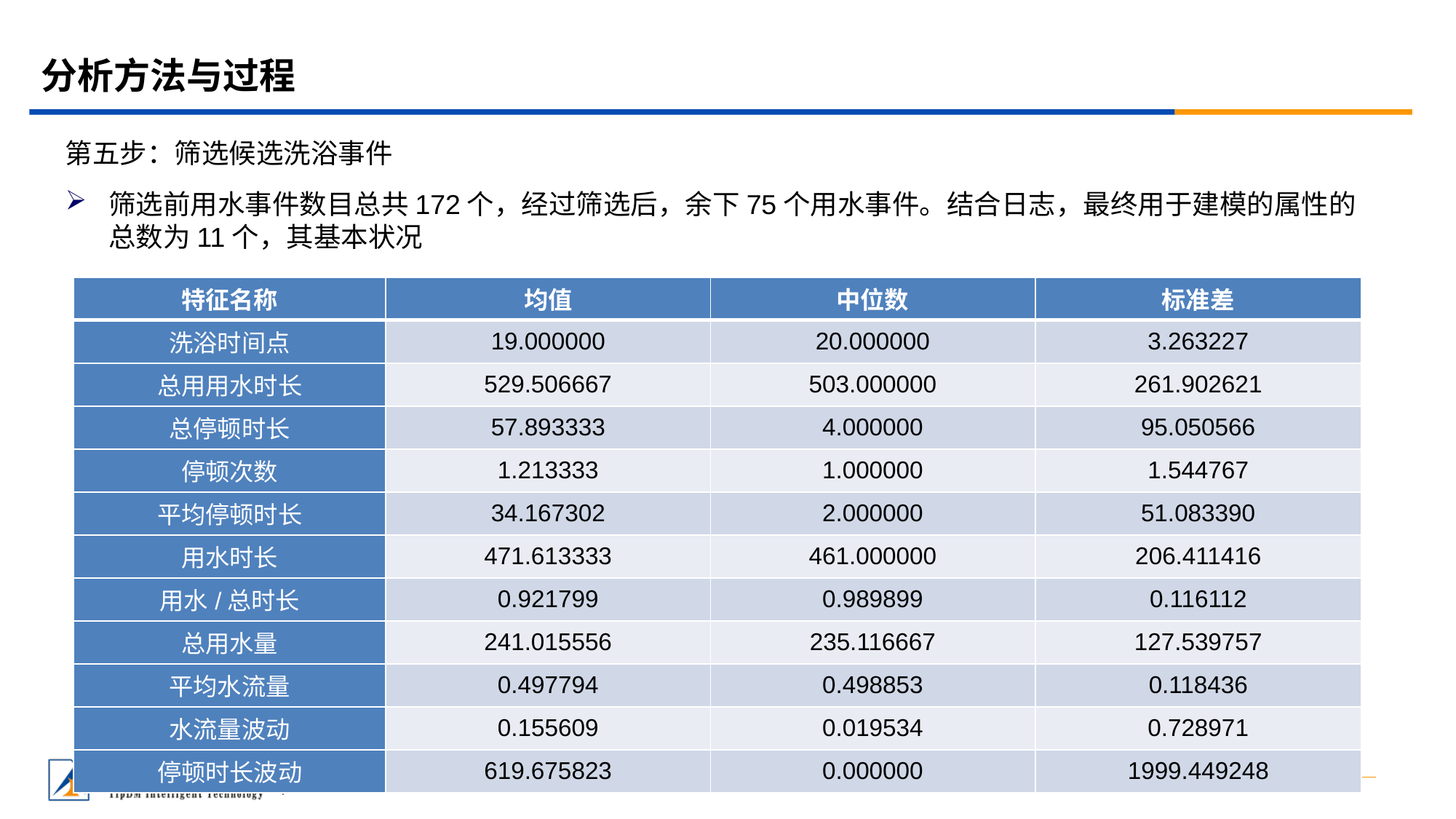

# 分析方法与过程
第五步：筛选候选洗浴事件
筛选前用水事件数目总共172个，经过筛选后，余下75个用水事件。结合日志，最终用于建模的属性的总数为11个，其基本状况
| 特征名称 | 均值 | 中位数 | 标准差 |
| --- | --- | --- | --- |
| 洗浴时间点 | 19.000000 | 20.000000 | 3.263227 |
| 总用用水时长 | 529.506667 | 503.000000 | 261.902621 |
| 总停顿时长 | 57.893333 | 4.000000 | 95.050566 |
| 停顿次数 | 1.213333 | 1.000000 | 1.544767 |
| 平均停顿时长 | 34.167302 | 2.000000 | 51.083390 |
| 用水时长 | 471.613333 | 461.000000 | 206.411416 |
| 用水/总时长 | 0.921799 | 0.989899 | 0.116112 |
| 总用水量 | 241.015556 | 235.116667 | 127.539757 |
| 平均水流量 | 0.497794 | 0.498853 | 0.118436 |
| 水流量波动 | 0.155609 | 0.019534 | 0.728971 |
| 停顿时长波动 | 619.675823 | 0.000000 | 1999.449248 |